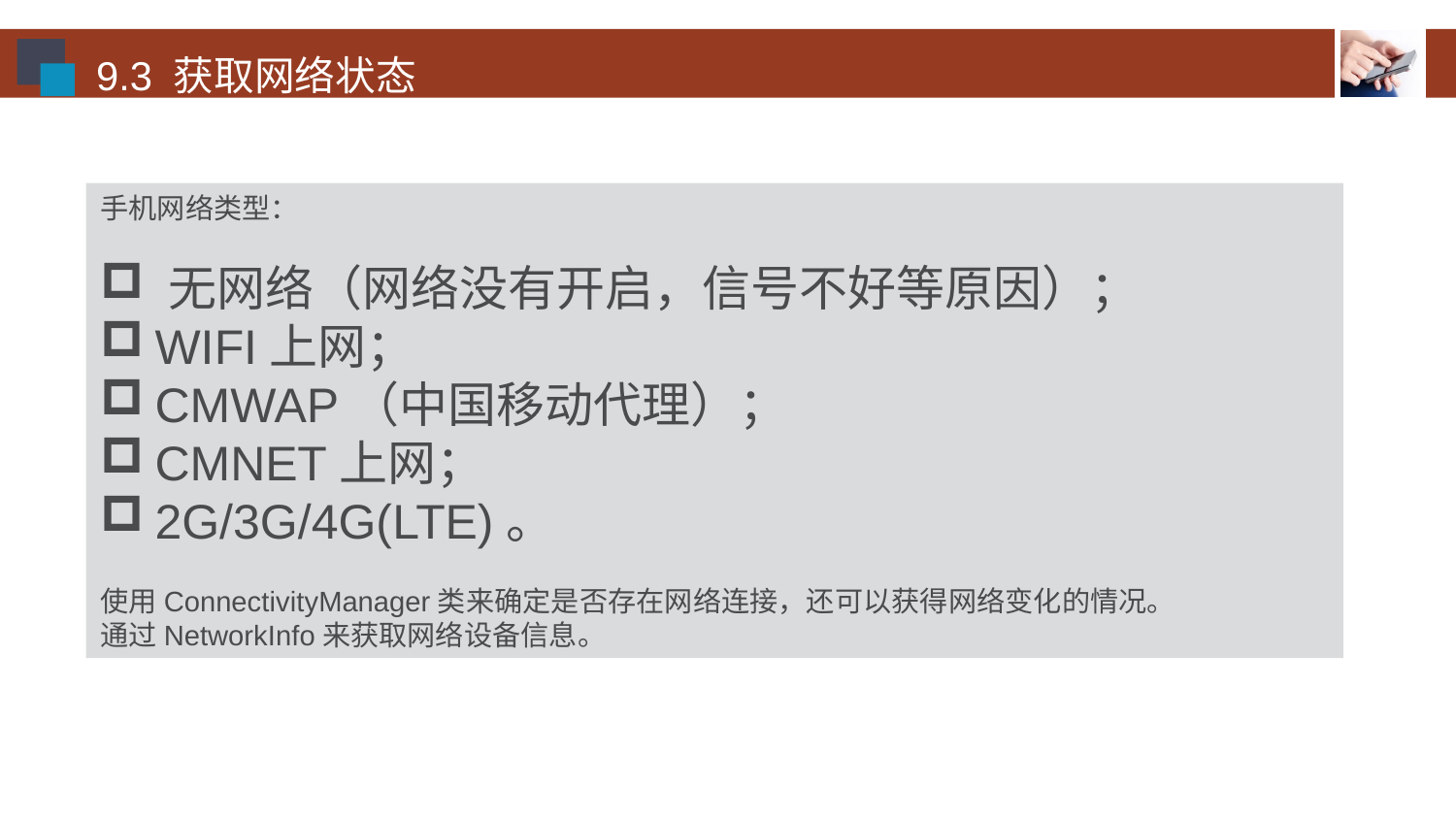

9.3 获取网络状态
手机网络类型：

 无网络（网络没有开启，信号不好等原因）；
WIFI上网；
CMWAP（中国移动代理）；
CMNET上网；
2G/3G/4G(LTE)。

使用ConnectivityManager类来确定是否存在网络连接，还可以获得网络变化的情况。
通过NetworkInfo来获取网络设备信息。